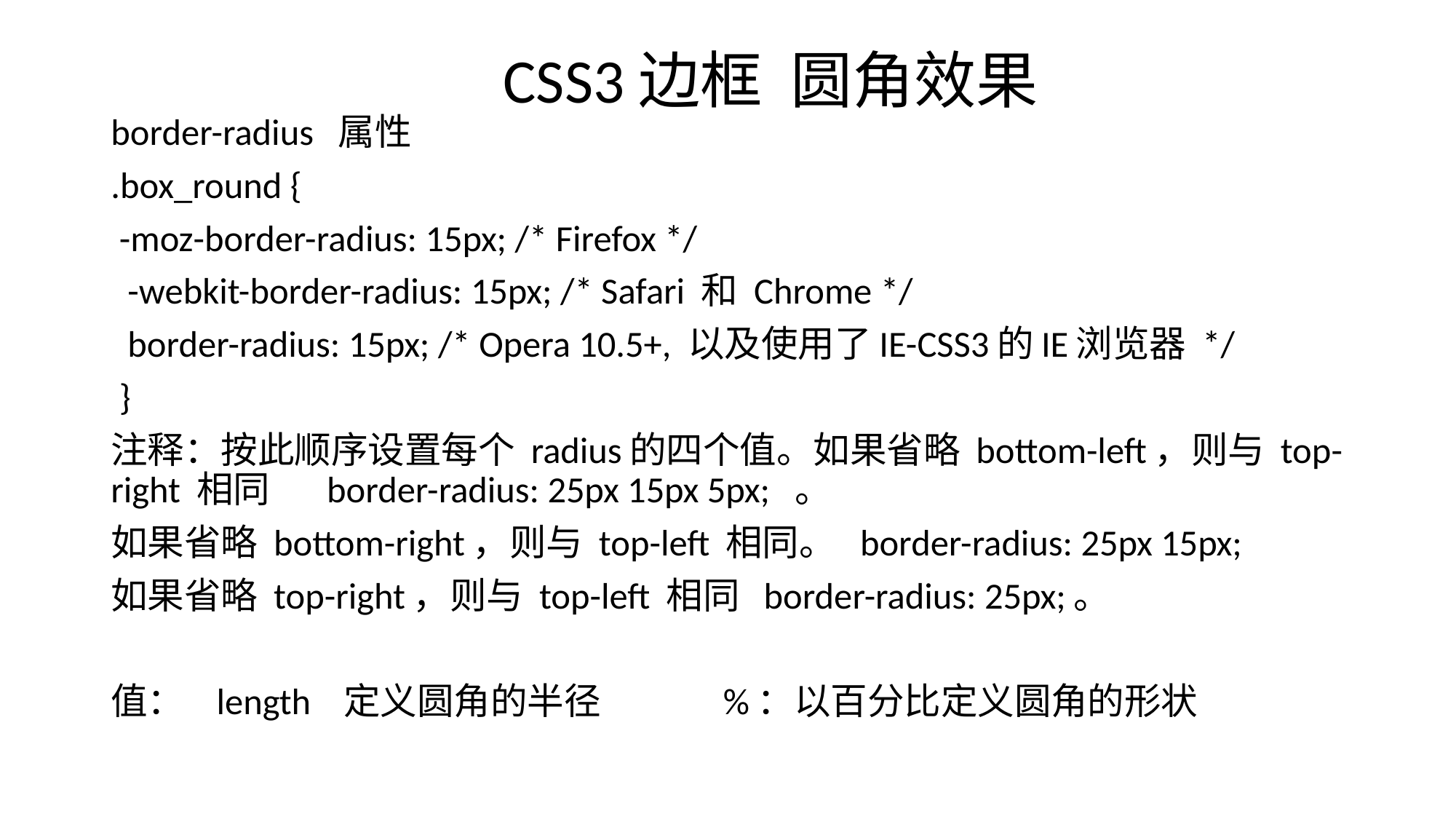

# CSS3边框  圆角效果
border-radius  属性
.box_round {
 -moz-border-radius: 15px; /* Firefox */
  -webkit-border-radius: 15px; /* Safari 和 Chrome */
  border-radius: 15px; /* Opera 10.5+, 以及使用了IE-CSS3的IE浏览器 */
 }
注释：按此顺序设置每个 radius的四个值。如果省略 bottom-left，则与 top-right 相同      border-radius: 25px 15px 5px;  。
如果省略 bottom-right，则与 top-left 相同。  border-radius: 25px 15px;
如果省略 top-right，则与 top-left 相同  border-radius: 25px;。

值：   length   定义圆角的半径              %：以百分比定义圆角的形状